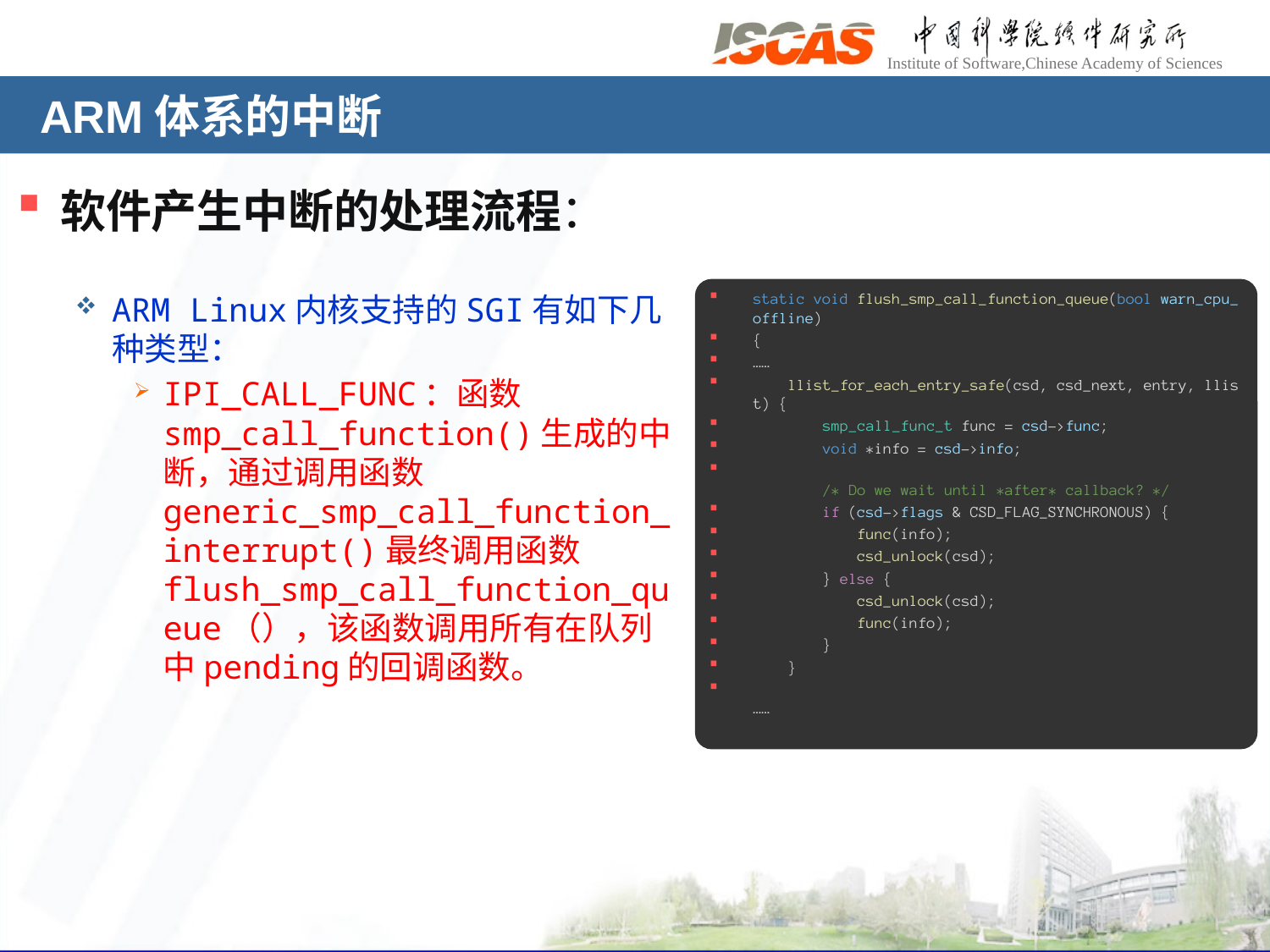

# ARM体系的中断
软件产生中断的处理流程：

ARM Linux内核支持的SGI有如下几种类型：
IPI_CALL_FUNC：函数smp_call_function()生成的中断，通过调用函数generic_smp_call_function_interrupt()最终调用函数flush_smp_call_function_queue（），该函数调用所有在队列中pending的回调函数。

static void flush_smp_call_function_queue(bool warn_cpu_offline)
{
……
    llist_for_each_entry_safe(csd, csd_next, entry, llist) {
        smp_call_func_t func = csd->func;
        void *info = csd->info;
        /* Do we wait until *after* callback? */
        if (csd->flags & CSD_FLAG_SYNCHRONOUS) {
            func(info);
            csd_unlock(csd);
        } else {
            csd_unlock(csd);
            func(info);
        }
    }
……